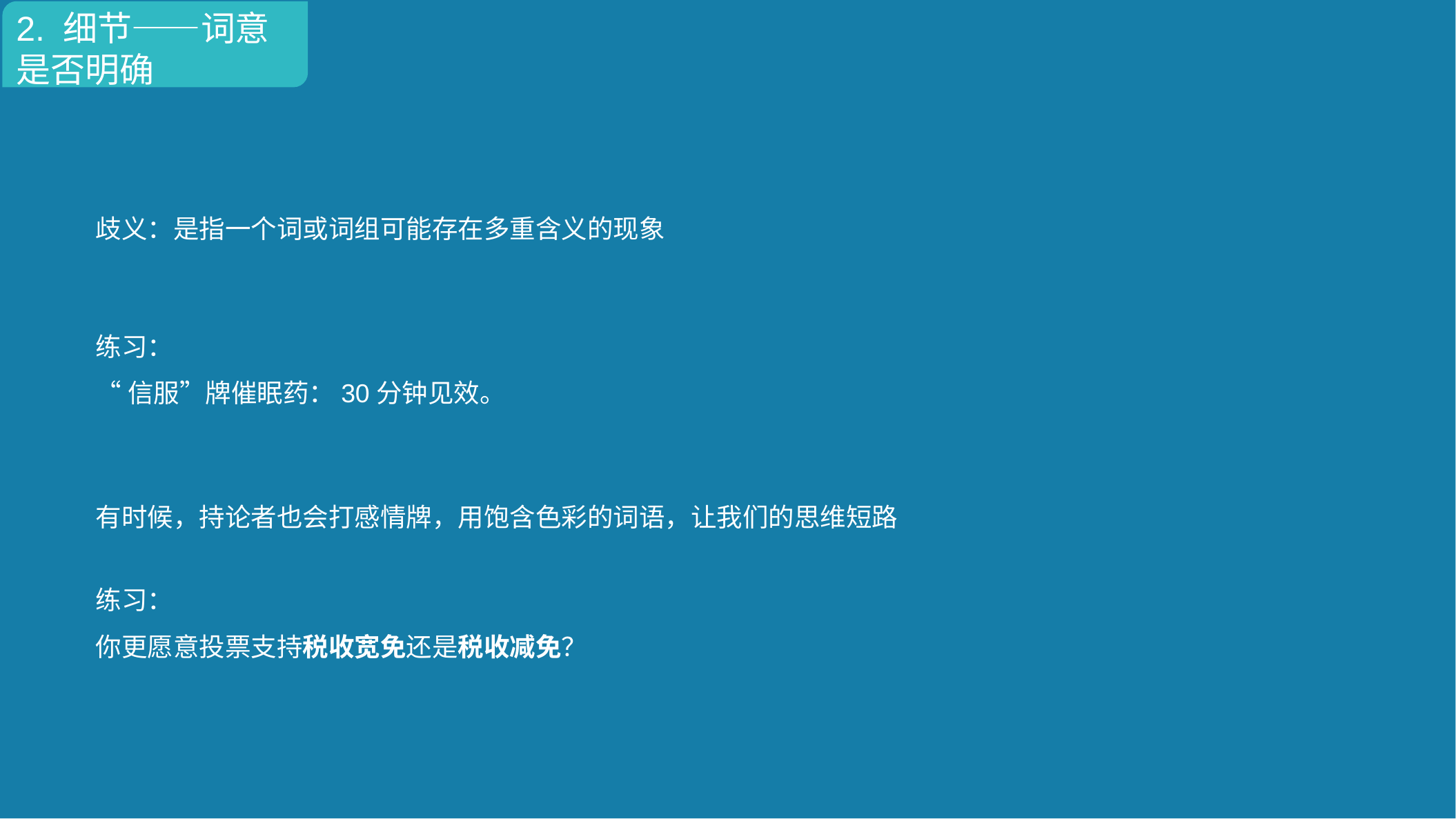

2. 细节——词意是否明确
歧义：是指一个词或词组可能存在多重含义的现象
练习：
“信服”牌催眠药：30分钟见效。
有时候，持论者也会打感情牌，用饱含色彩的词语，让我们的思维短路
练习：
你更愿意投票支持税收宽免还是税收减免？